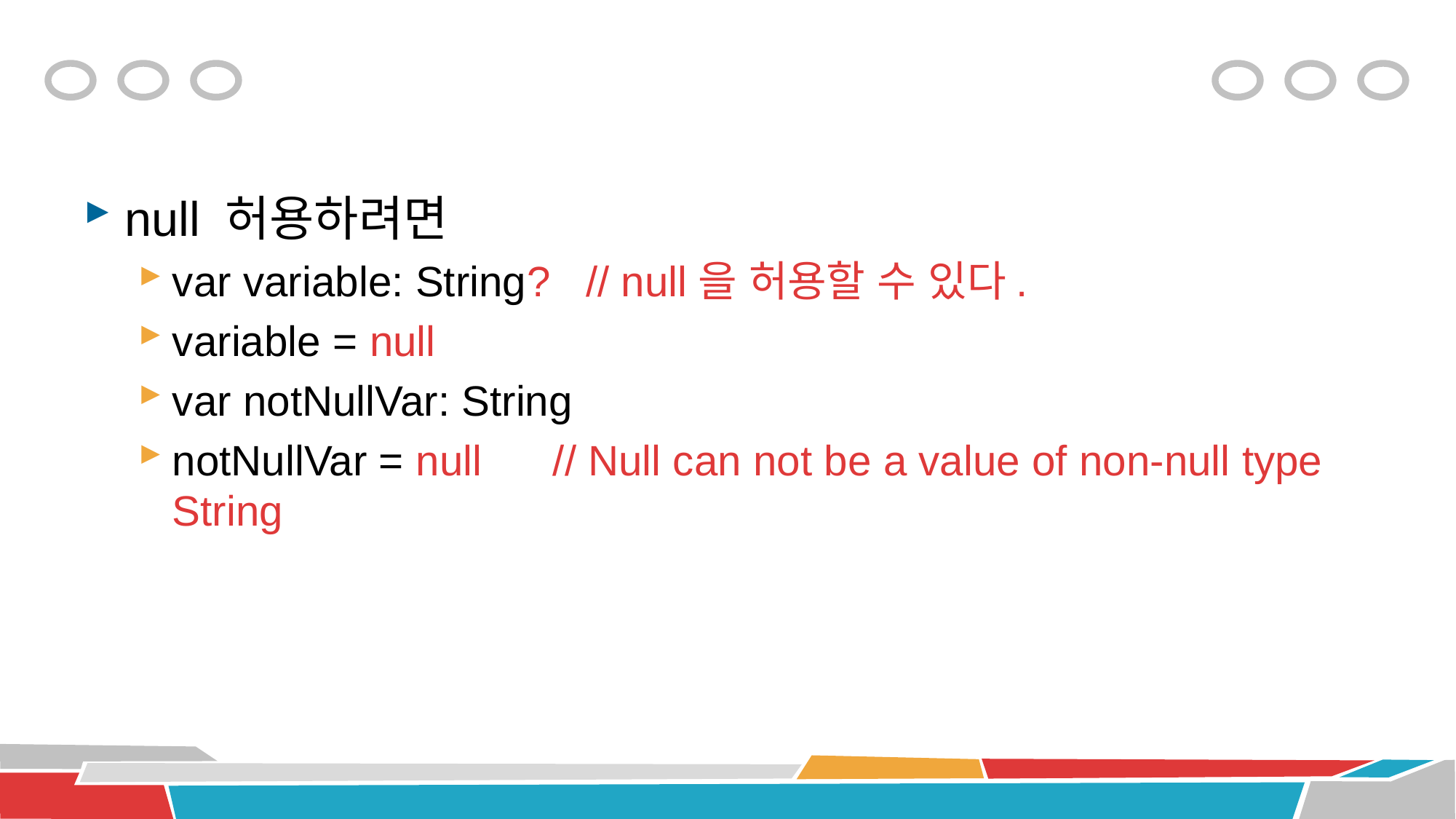

#
null 허용하려면
var variable: String?   // null을 허용할 수 있다.
variable = null
var notNullVar: String
notNullVar = null      // Null can not be a value of non-null type String